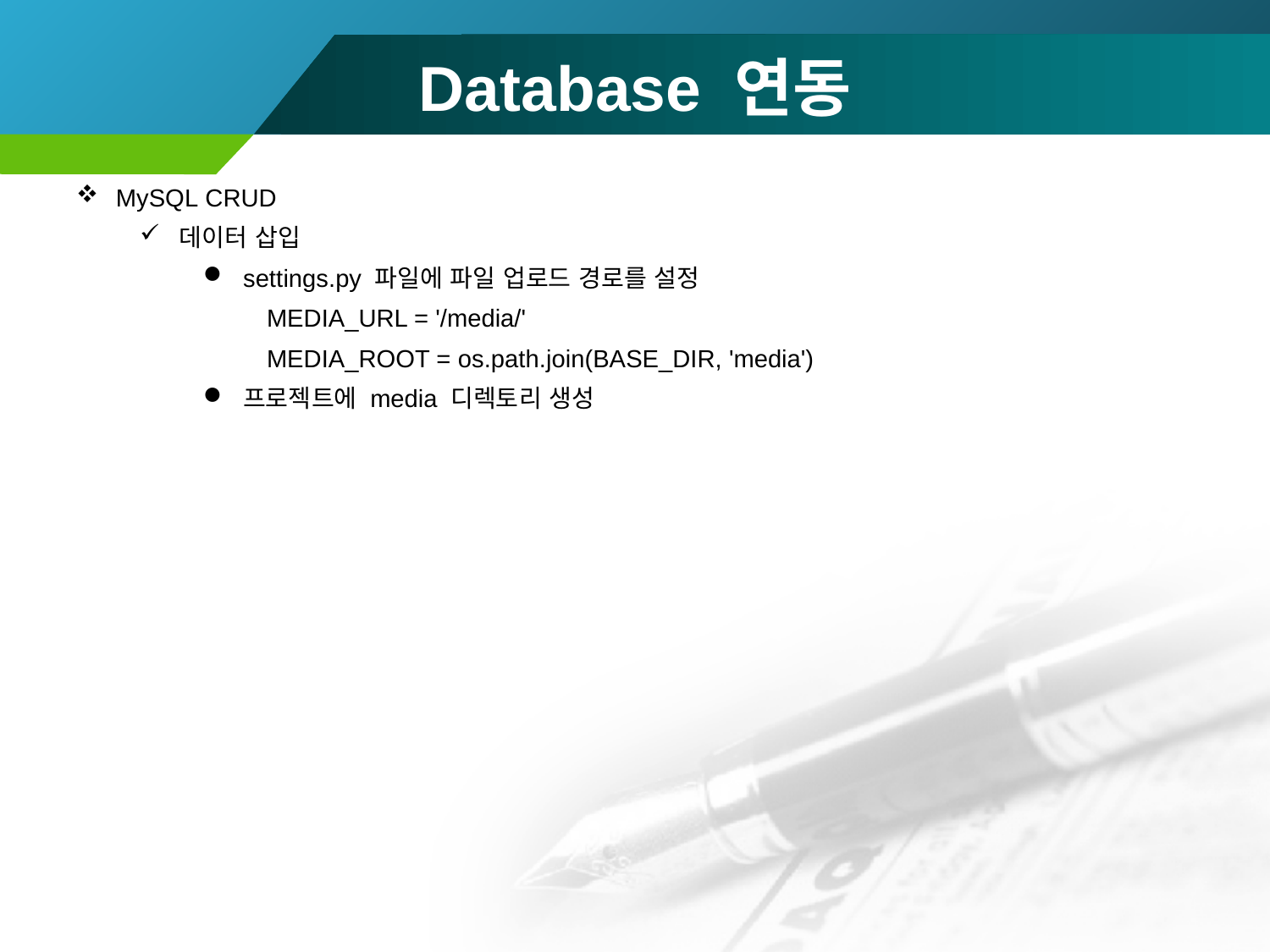

# Database 연동
MySQL CRUD
데이터 삽입
settings.py 파일에 파일 업로드 경로를 설정
MEDIA_URL = '/media/'
MEDIA_ROOT = os.path.join(BASE_DIR, 'media')
프로젝트에 media 디렉토리 생성